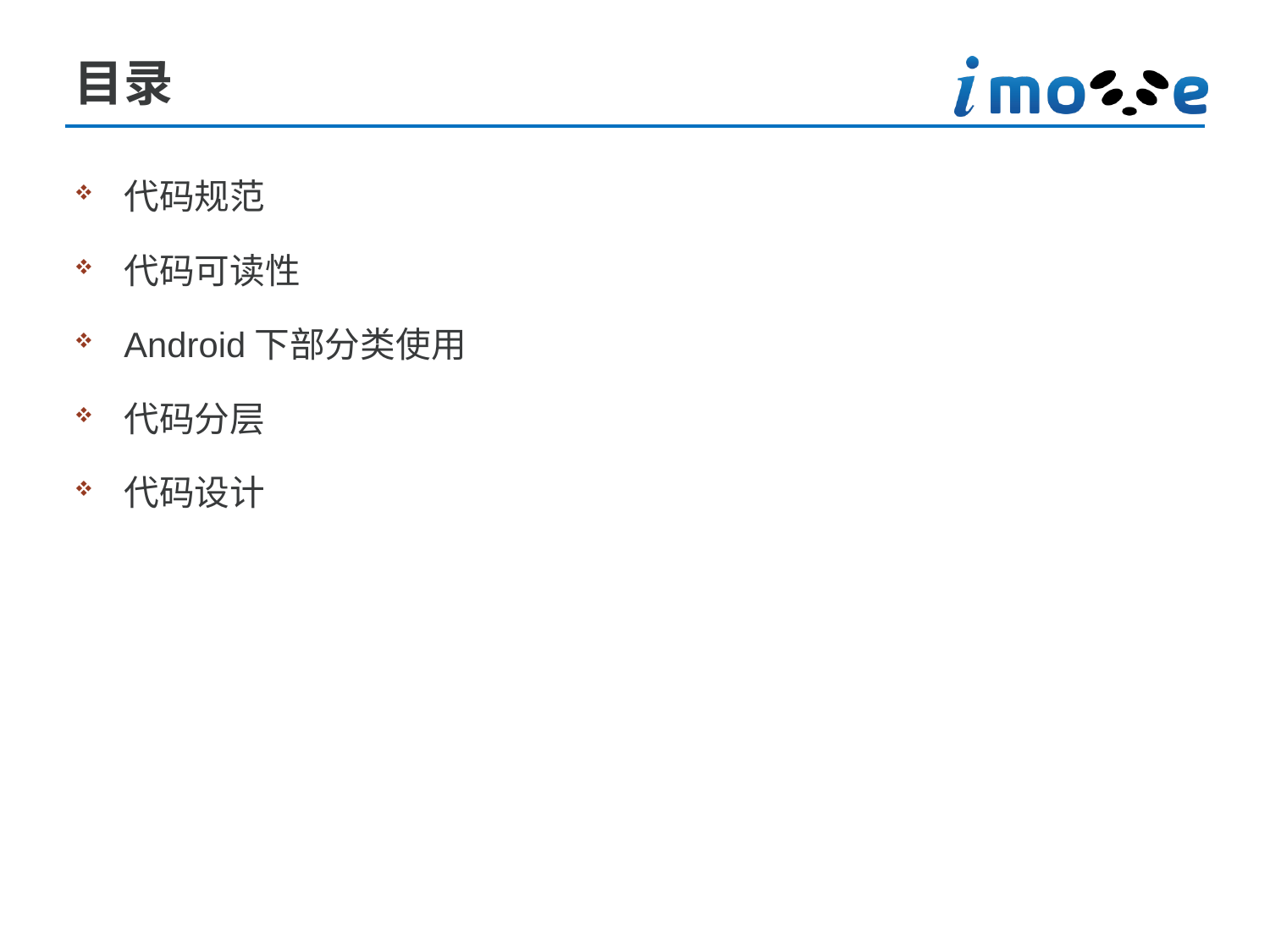

# 目录
代码规范
代码可读性
Android下部分类使用
代码分层
代码设计